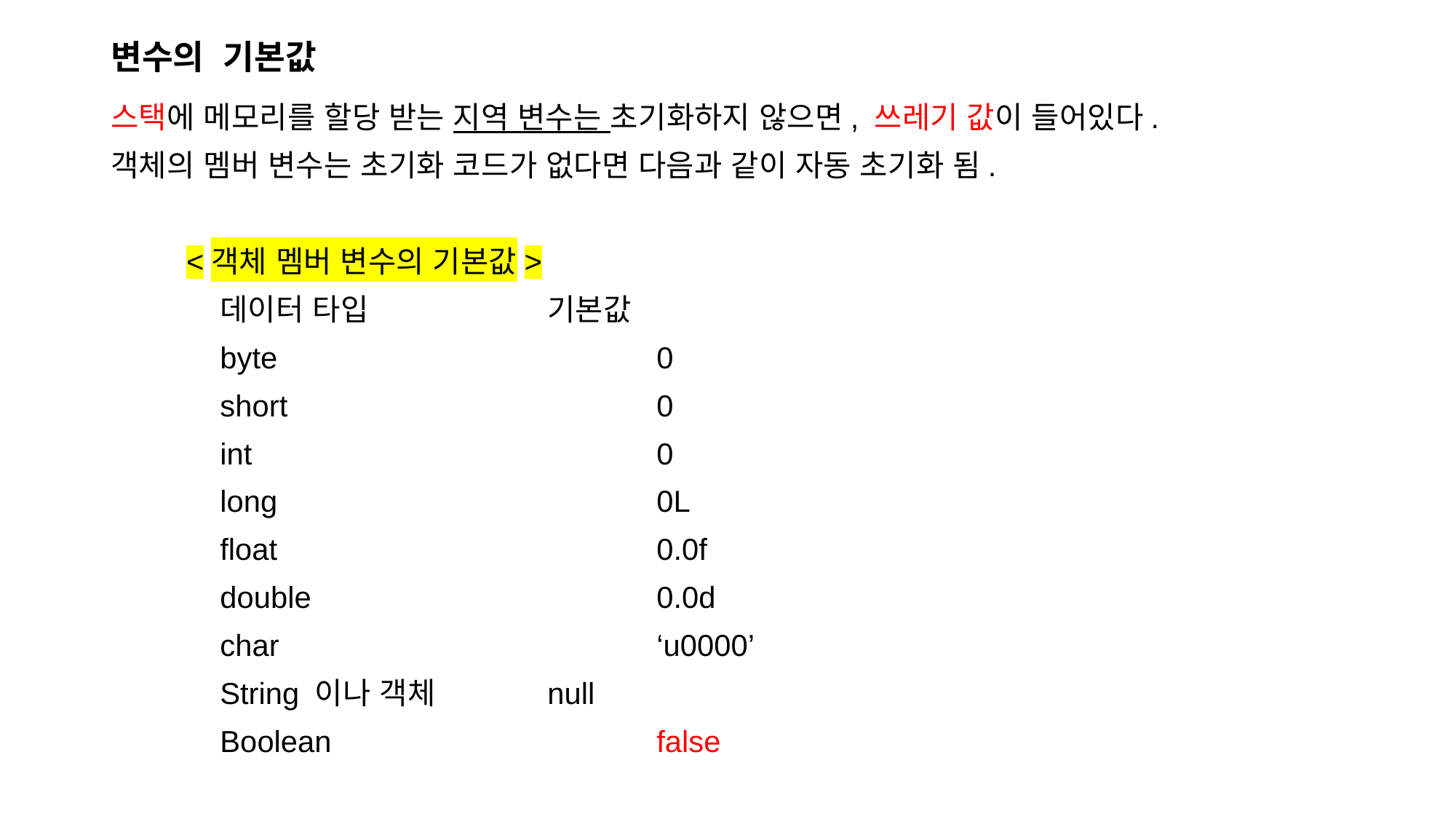

# 변수의  기본값
스택에 메모리를 할당 받는 지역 변수는 초기화하지 않으면, 쓰레기 값이 들어있다.
객체의 멤버 변수는 초기화 코드가 없다면 다음과 같이 자동 초기화 됨.

         <객체 멤버 변수의 기본값>
	데이터 타입                    	기본값
	byte				0
	short				0
	int				0
	long				0L
	float				0.0f
	double				0.0d
	char				‘u0000’
	String 이나 객체		null
	Boolean			false